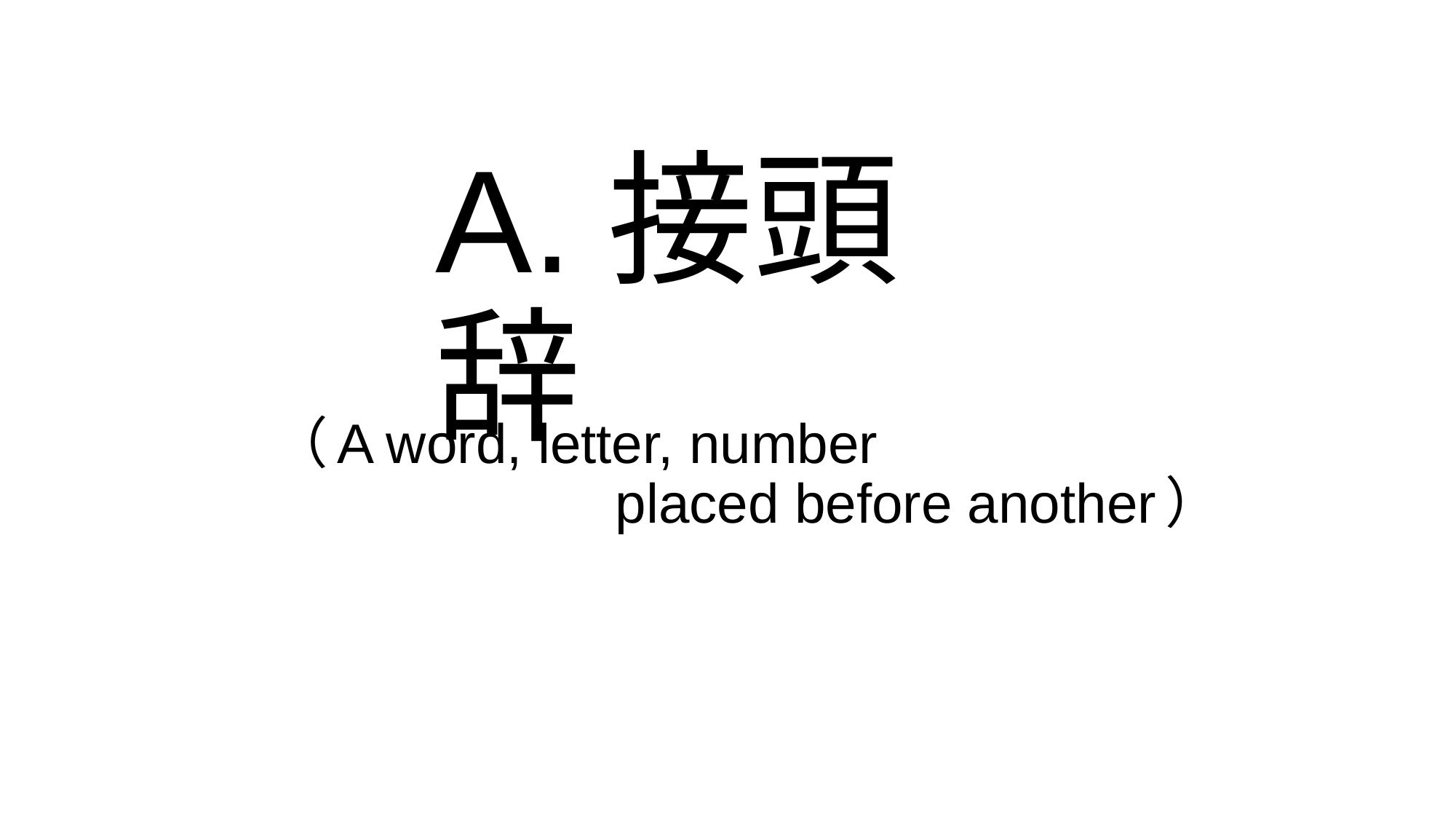

# A.接頭辞
（A word, letter, number 　　　　　　　　　　　　placed before another）